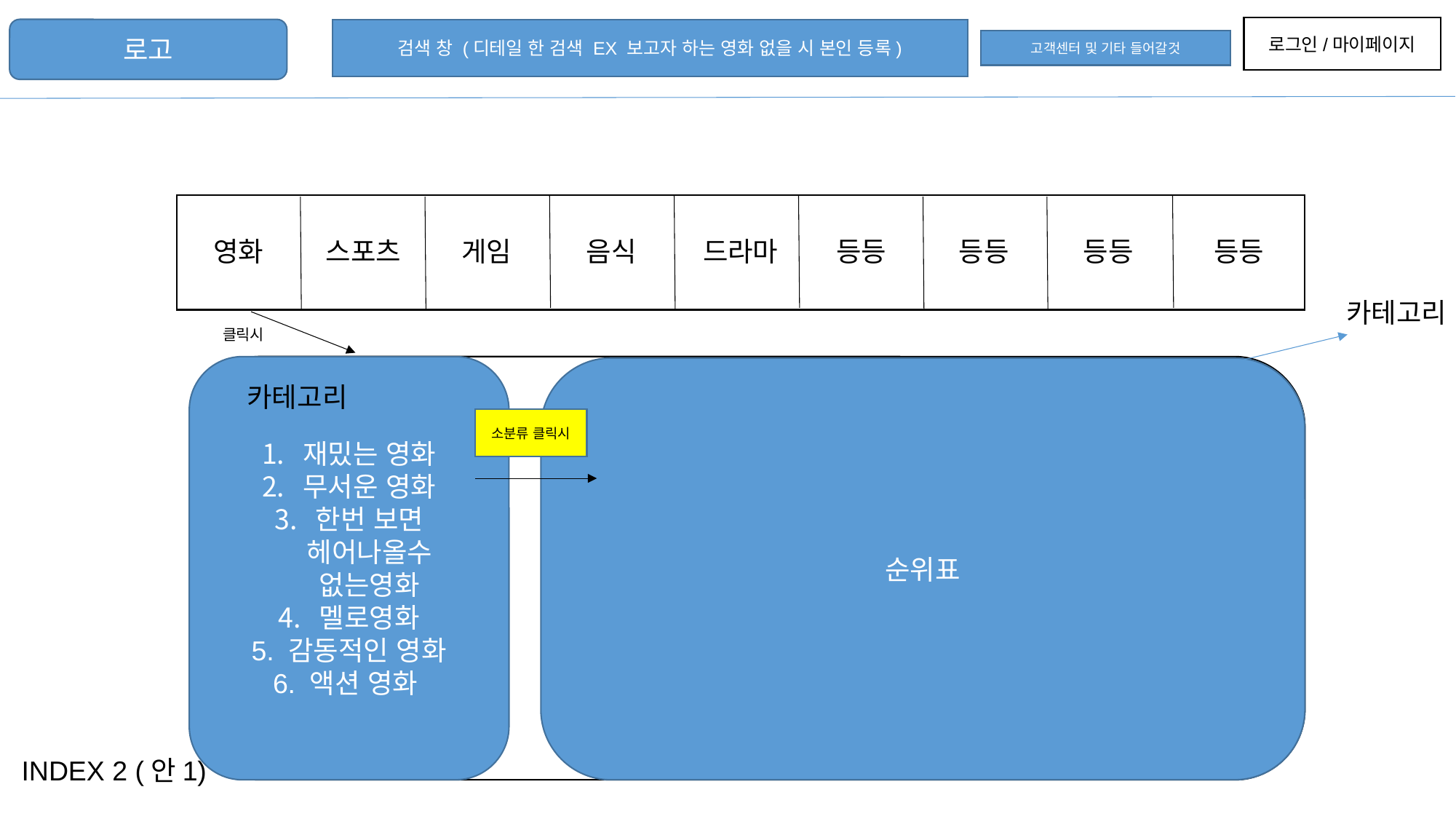

로그인/마이페이지
로고
검색 창 (디테일 한 검색 EX 보고자 하는 영화 없을 시 본인 등록)
고객센터 및 기타 들어갈것

영화
스포츠
게임
음식
드라마
등등
등등
등등
등등
카테고리
클릭시

재밌는 영화
무서운 영화
한번 보면 헤어나올수 없는영화
멜로영화
5. 감동적인 영화
6. 액션 영화
순위표
카테고리
소분류 클릭시
INDEX 2 (안1)